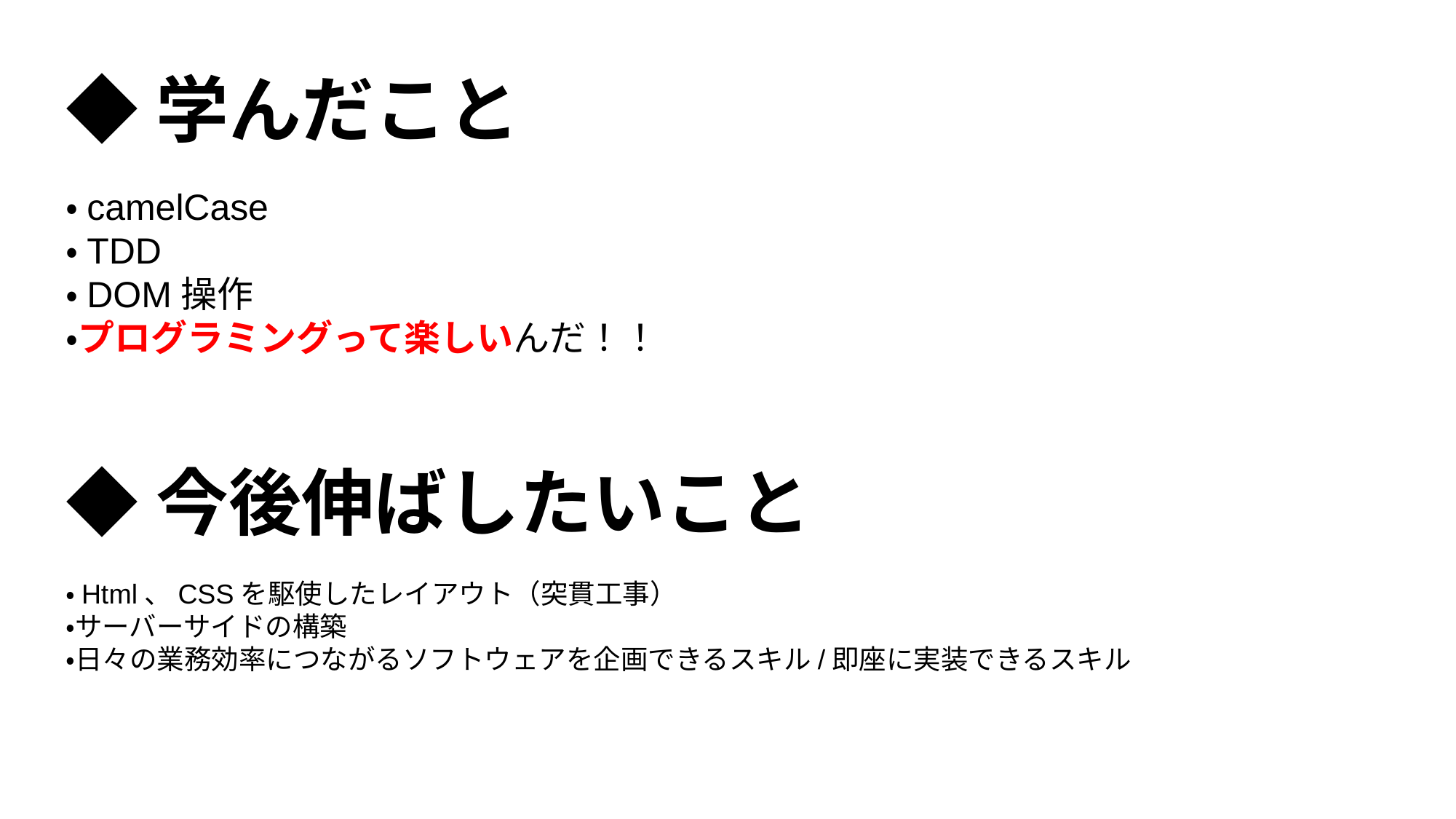

◆学んだこと

・camelCase
・TDD
・DOM操作
・プログラミングって楽しいんだ！！

◆今後伸ばしたいこと

・Html、CSSを駆使したレイアウト（突貫工事）
・サーバーサイドの構築
・日々の業務効率につながるソフトウェアを企画できるスキル/即座に実装できるスキル